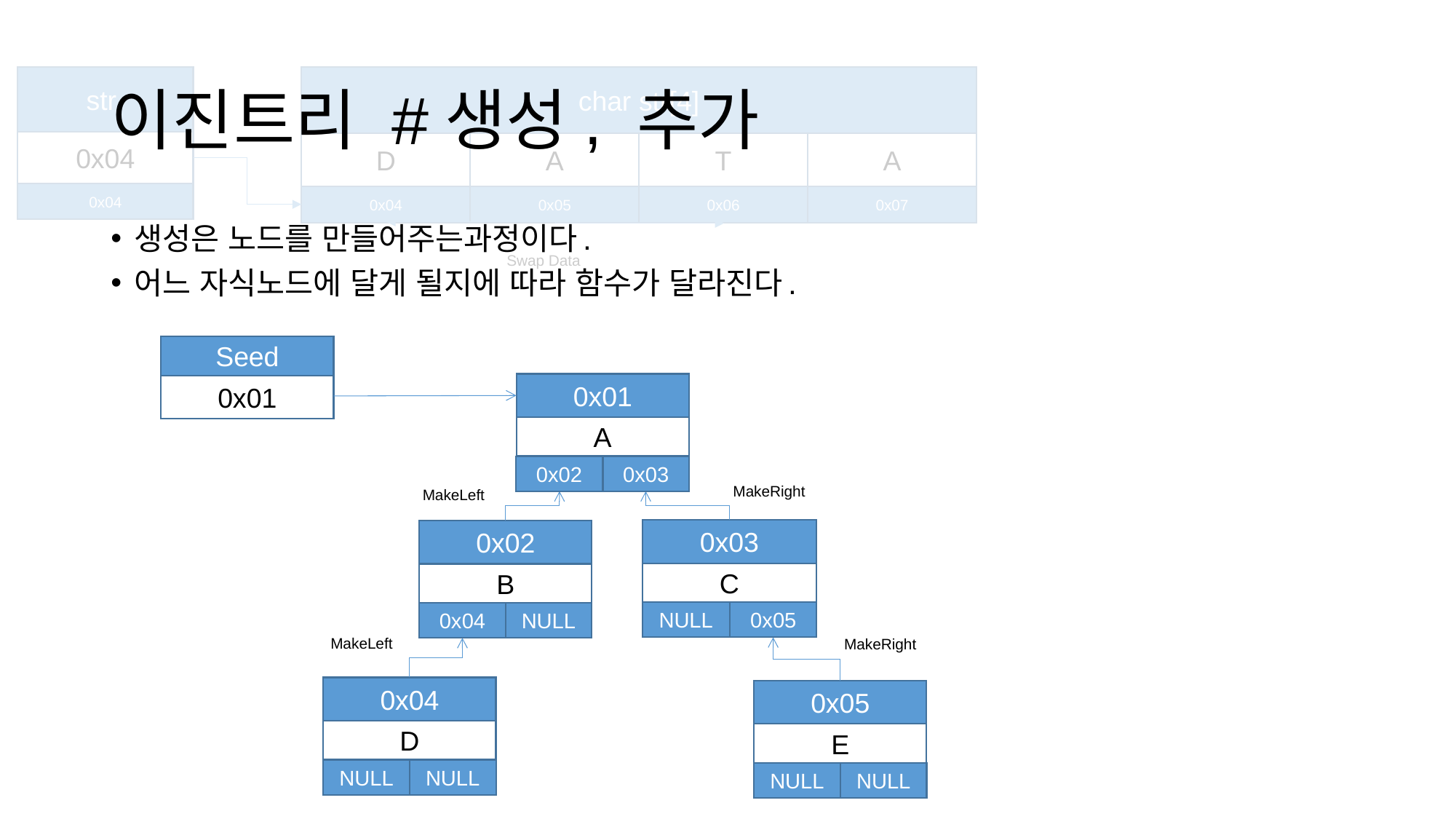

# 이진트리 #생성, 추가

str
0x04
0x04
char str[4]
D
0x04
A
0x05
T
0x06
A
0x07
Swap Data
생성은 노드를 만들어주는과정이다.
어느 자식노드에 달게 될지에 따라 함수가 달라진다.
Seed
NULL
0x01
A
NULL
NULL
0x01
0x03
0x02
MakeRight
MakeLeft
0x03
C
NULL
NULL
0x02
B
NULL
NULL
0x05
0x04
MakeLeft
MakeRight
0x04
D
NULL
NULL
0x05
E
NULL
NULL